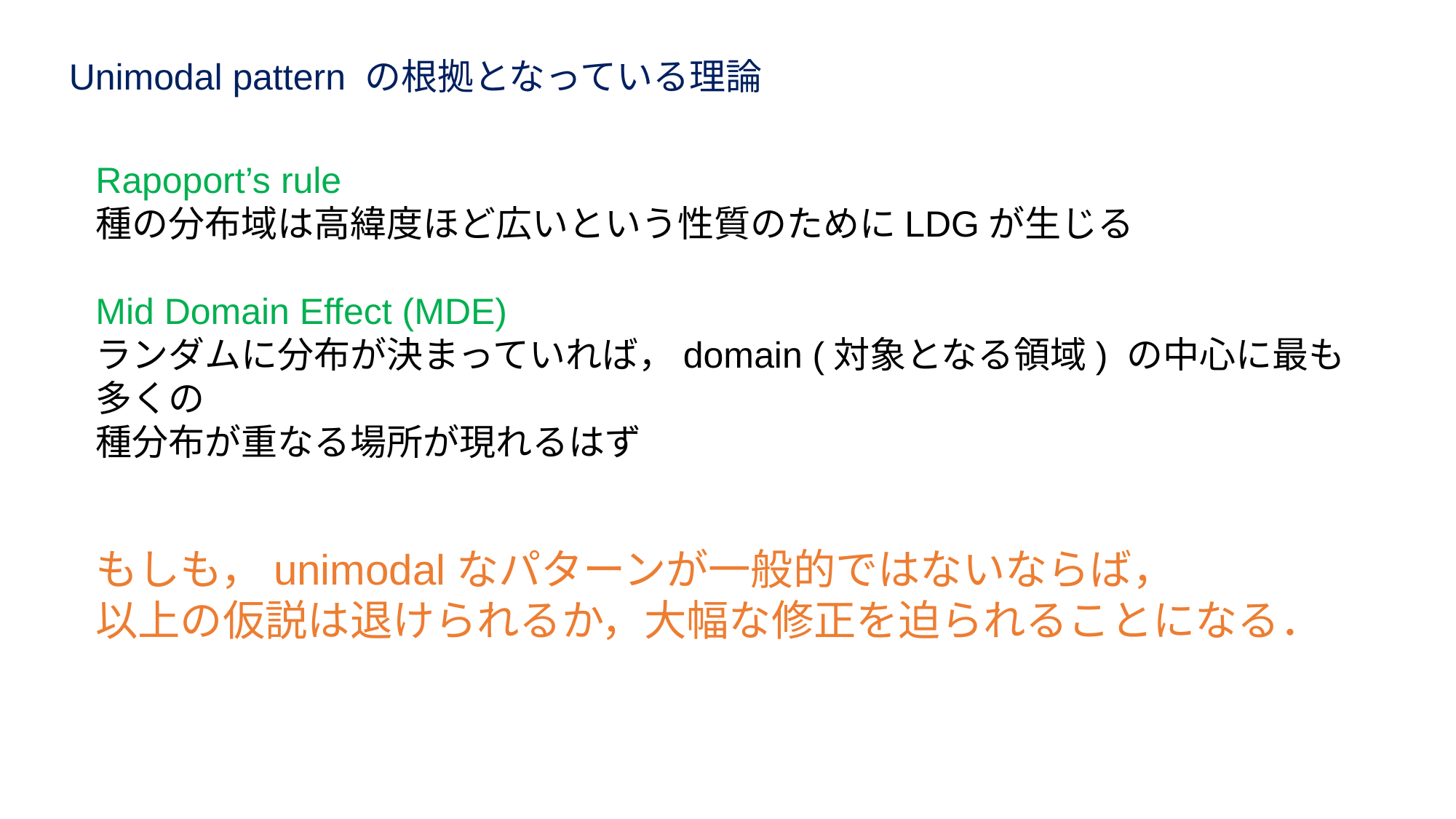

Unimodal pattern の根拠となっている理論
Rapoport’s rule
種の分布域は高緯度ほど広いという性質のためにLDGが生じる

Mid Domain Effect (MDE)
ランダムに分布が決まっていれば，domain (対象となる領域) の中心に最も多くの
種分布が重なる場所が現れるはず
もしも，unimodalなパターンが一般的ではないならば，
以上の仮説は退けられるか，大幅な修正を迫られることになる．